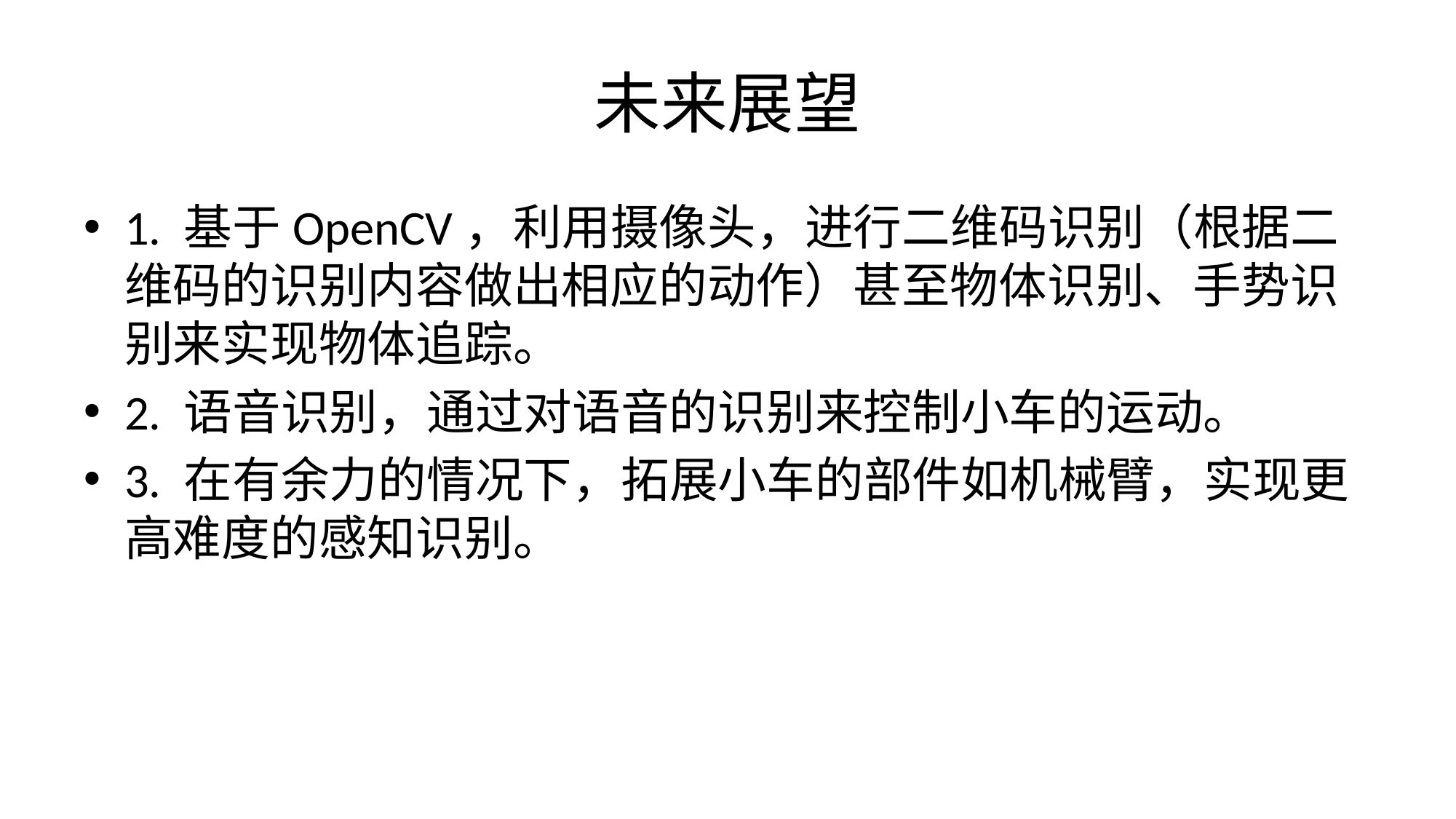

# 未来展望
1. 基于OpenCV，利用摄像头，进行二维码识别（根据二维码的识别内容做出相应的动作）甚至物体识别、手势识别来实现物体追踪。
2. 语音识别，通过对语音的识别来控制小车的运动。
3. 在有余力的情况下，拓展小车的部件如机械臂，实现更高难度的感知识别。